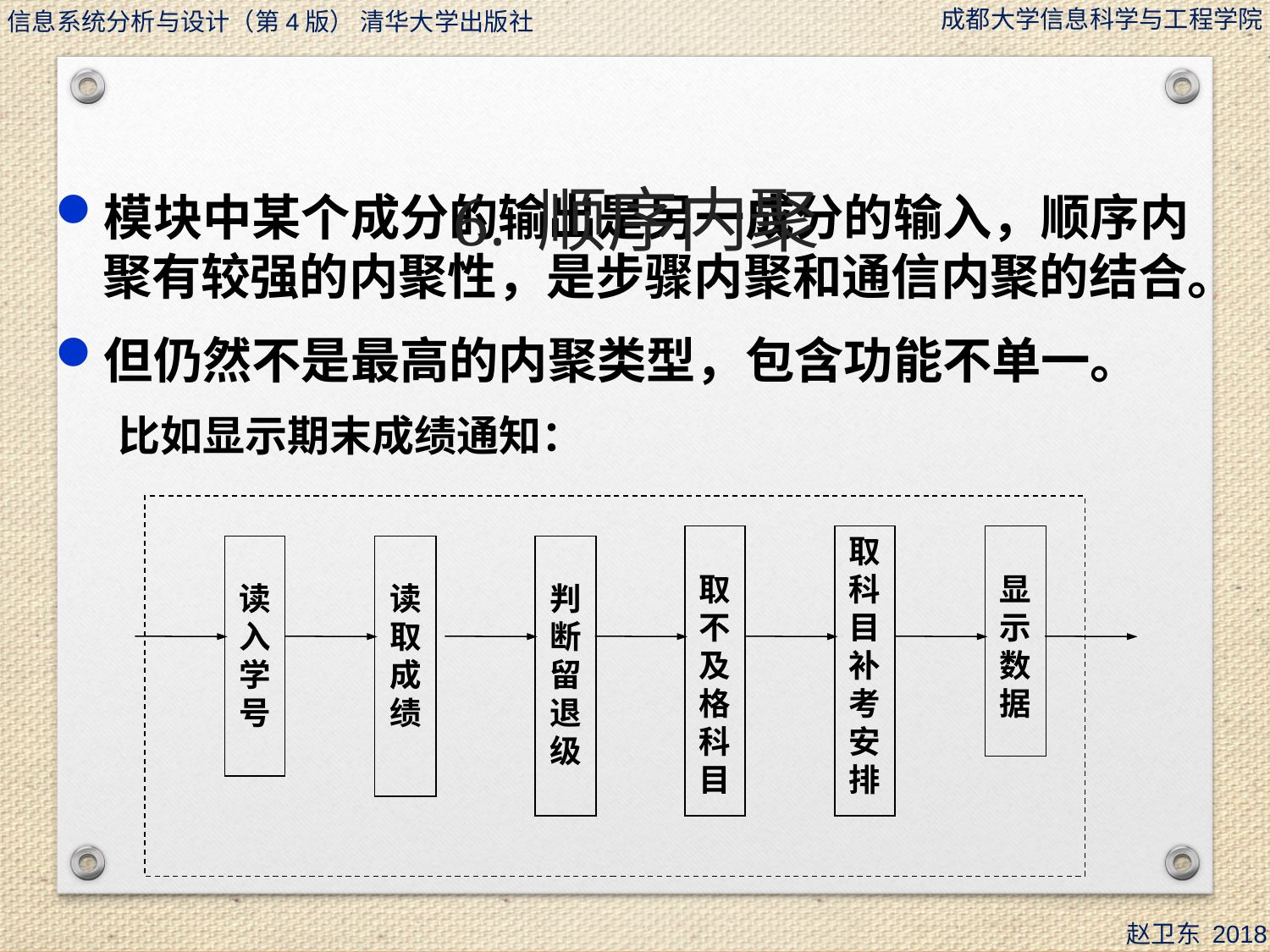

6. 顺序内聚
模块中某个成分的输出是另一成分的输入，顺序内聚有较强的内聚性，是步骤内聚和通信内聚的结合。
但仍然不是最高的内聚类型，包含功能不单一。
比如显示期末成绩通知：

取不及格科目
取科目补考安排

显示数据

读入学号

读取成绩

判断留退级